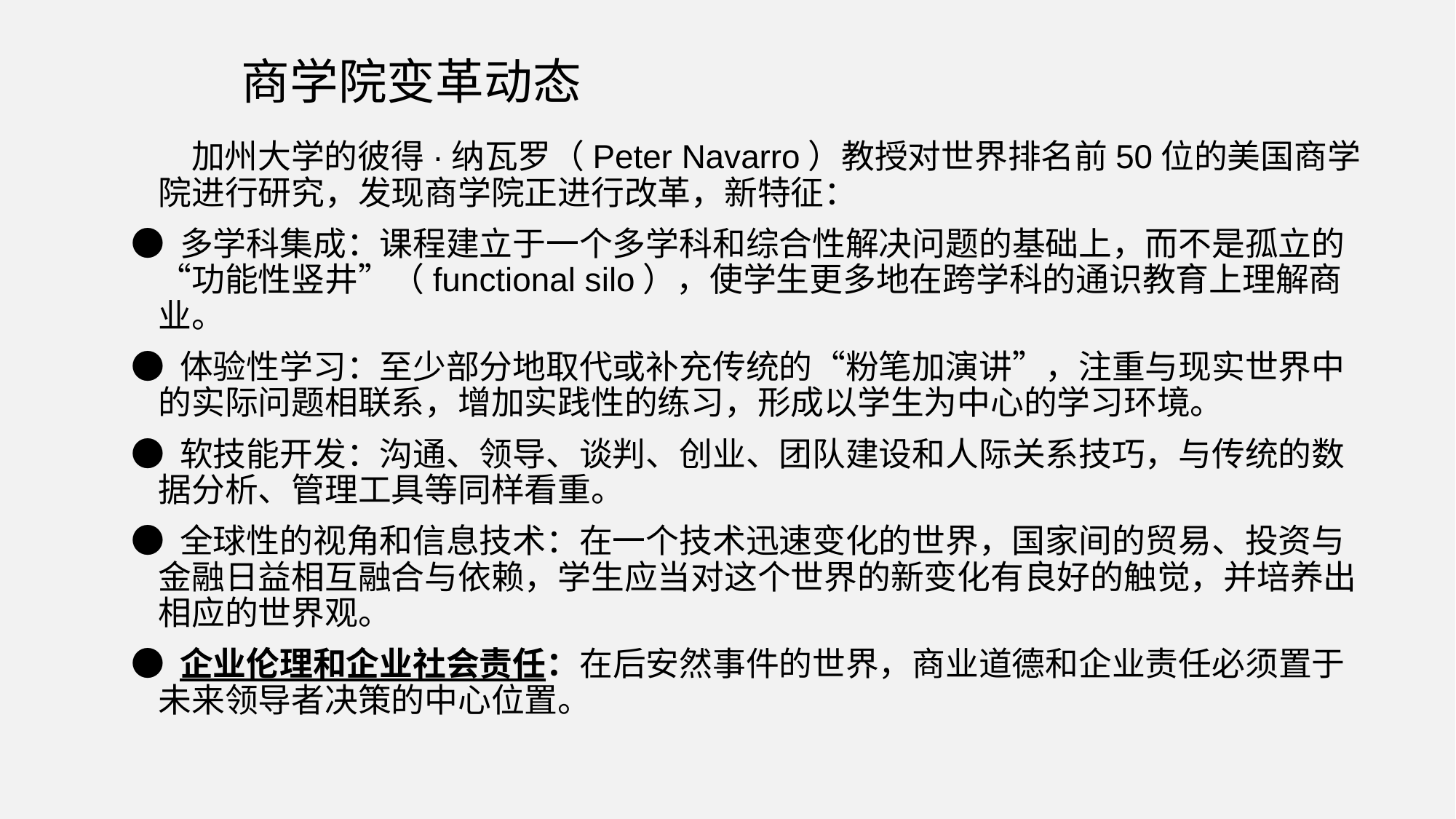

# 商学院变革动态
       加州大学的彼得·纳瓦罗（Peter Navarro）教授对世界排名前50位的美国商学院进行研究，发现商学院正进行改革，新特征：
● 多学科集成：课程建立于一个多学科和综合性解决问题的基础上，而不是孤立的“功能性竖井”（functional silo），使学生更多地在跨学科的通识教育上理解商业。
● 体验性学习：至少部分地取代或补充传统的“粉笔加演讲”，注重与现实世界中的实际问题相联系，增加实践性的练习，形成以学生为中心的学习环境。
● 软技能开发：沟通、领导、谈判、创业、团队建设和人际关系技巧，与传统的数据分析、管理工具等同样看重。
● 全球性的视角和信息技术：在一个技术迅速变化的世界，国家间的贸易、投资与金融日益相互融合与依赖，学生应当对这个世界的新变化有良好的触觉，并培养出相应的世界观。
● 企业伦理和企业社会责任：在后安然事件的世界，商业道德和企业责任必须置于未来领导者决策的中心位置。